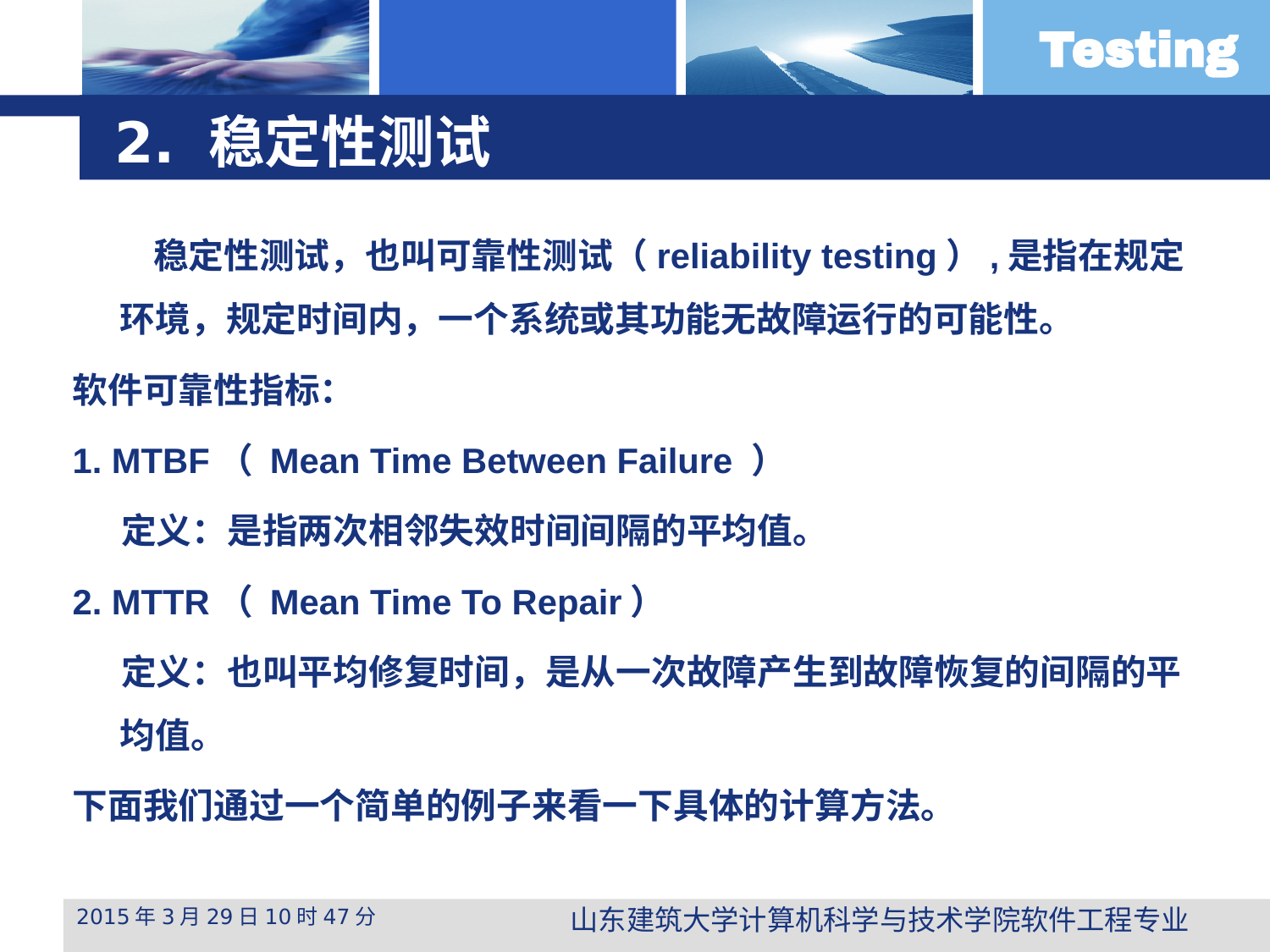

# 2. 稳定性测试
         稳定性测试，也叫可靠性测试（reliability testing）,是指在规定环境，规定时间内，一个系统或其功能无故障运行的可能性。
软件可靠性指标：
1. MTBF（ Mean Time Between Failure ）
     定义：是指两次相邻失效时间间隔的平均值。
2. MTTR（ Mean Time To Repair）
     定义：也叫平均修复时间，是从一次故障产生到故障恢复的间隔的平均值。
下面我们通过一个简单的例子来看一下具体的计算方法。
山东建筑大学计算机科学与技术学院软件工程专业
2015年3月29日10时47分